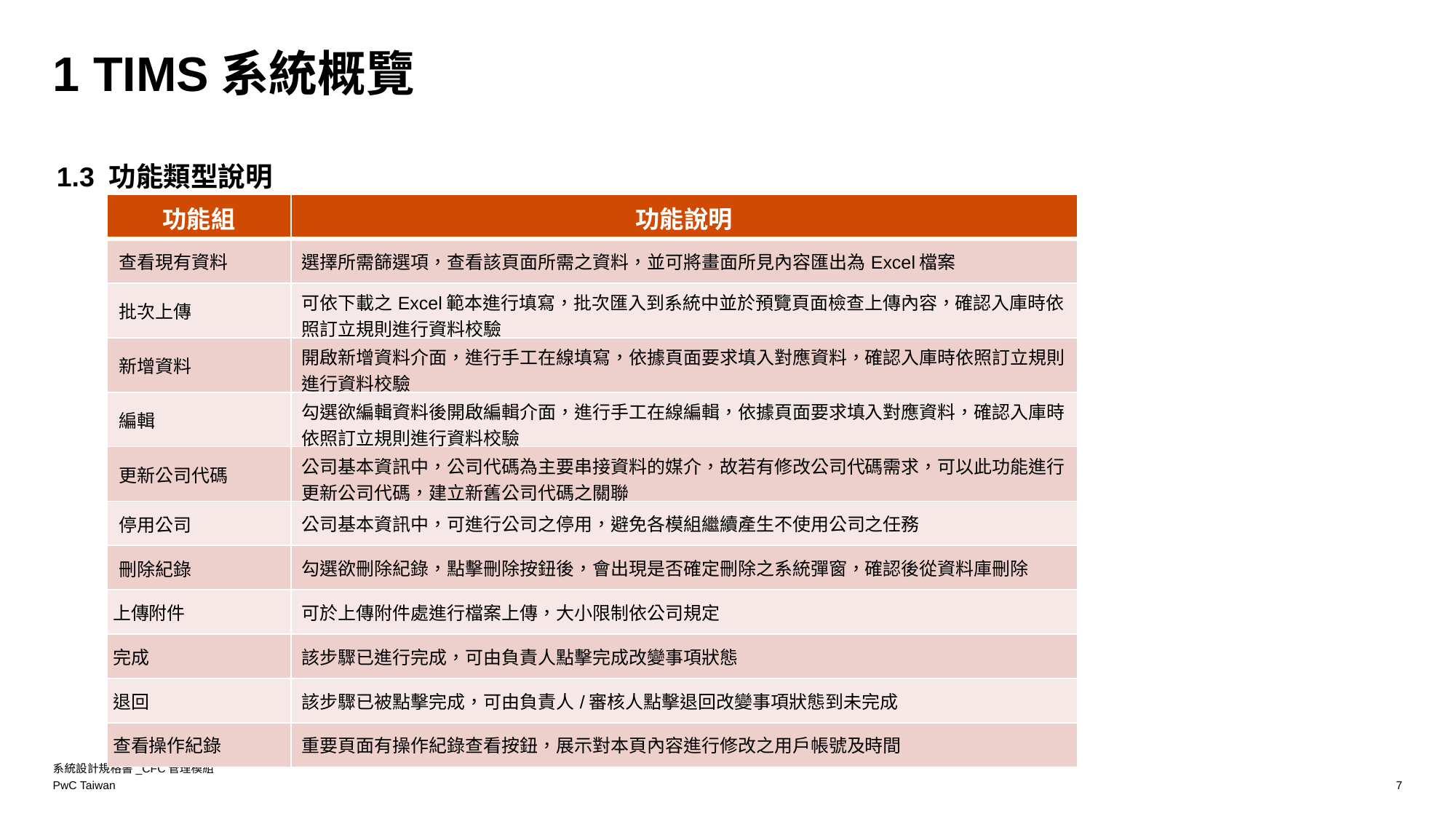

# 1 TIMS系統概覽
1.3 功能類型說明
| 功能組 | 功能說明 |
| --- | --- |
| 查看現有資料 | 選擇所需篩選項，查看該頁面所需之資料，並可將畫面所見內容匯出為Excel檔案 |
| 批次上傳 | 可依下載之Excel範本進行填寫，批次匯入到系統中並於預覽頁面檢查上傳內容，確認入庫時依照訂立規則進行資料校驗 |
| 新增資料 | 開啟新增資料介面，進行手工在線填寫，依據頁面要求填入對應資料，確認入庫時依照訂立規則進行資料校驗 |
| 編輯 | 勾選欲編輯資料後開啟編輯介面，進行手工在線編輯，依據頁面要求填入對應資料，確認入庫時依照訂立規則進行資料校驗 |
| 更新公司代碼 | 公司基本資訊中，公司代碼為主要串接資料的媒介，故若有修改公司代碼需求，可以此功能進行更新公司代碼，建立新舊公司代碼之關聯 |
| 停用公司 | 公司基本資訊中，可進行公司之停用，避免各模組繼續產生不使用公司之任務 |
| 刪除紀錄 | 勾選欲刪除紀錄，點擊刪除按鈕後，會出現是否確定刪除之系統彈窗，確認後從資料庫刪除 |
| 上傳附件 | 可於上傳附件處進行檔案上傳，大小限制依公司規定 |
| 完成 | 該步驟已進行完成，可由負責人點擊完成改變事項狀態 |
| 退回 | 該步驟已被點擊完成，可由負責人/審核人點擊退回改變事項狀態到未完成 |
| 查看操作紀錄 | 重要頁面有操作紀錄查看按鈕，展示對本頁內容進行修改之用戶帳號及時間 |
系統設計規格書_CFC管理模組
7